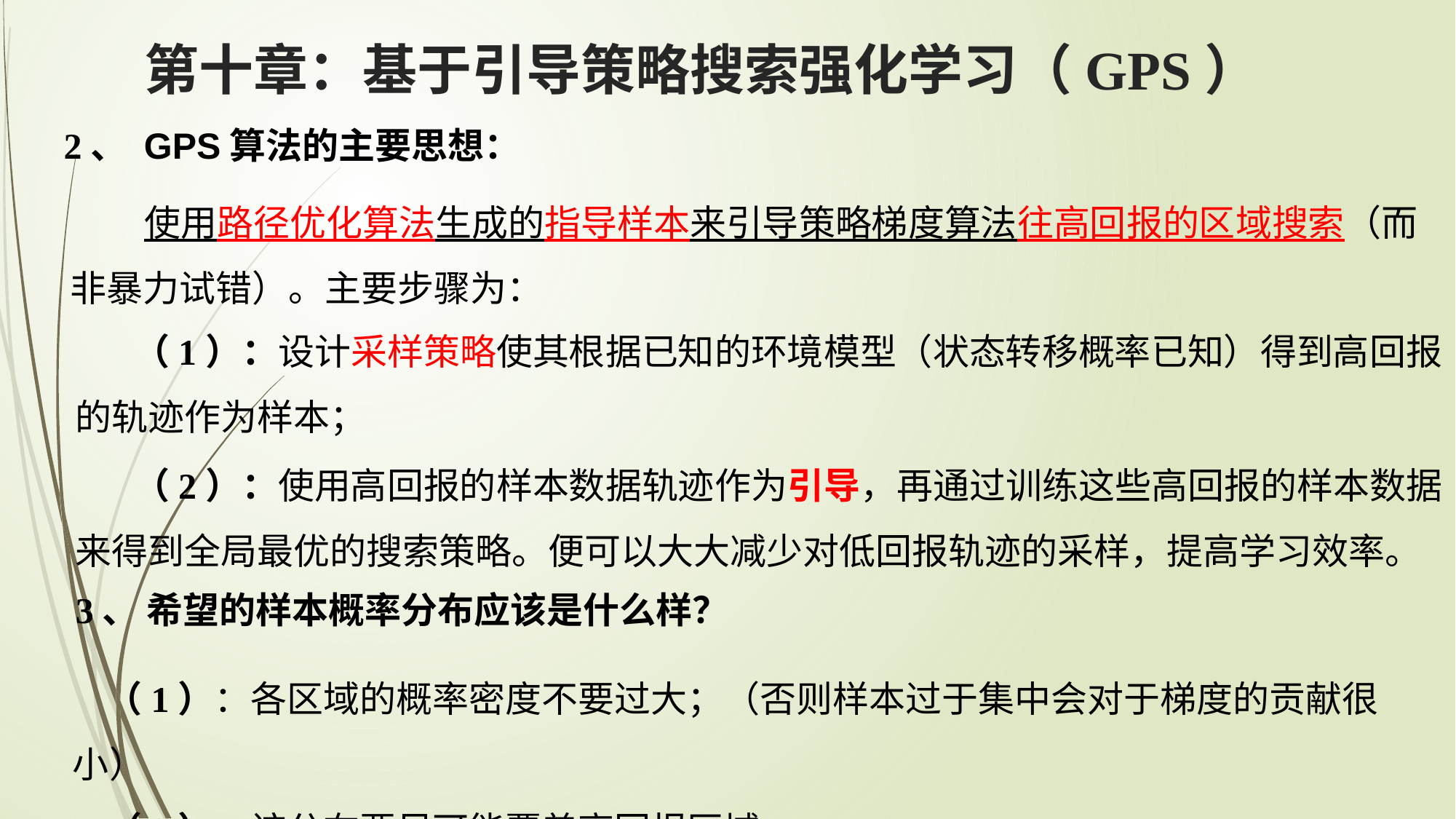

第十章：基于引导策略搜索强化学习（GPS）
2、 GPS算法的主要思想：
        使用路径优化算法生成的指导样本来引导策略梯度算法往高回报的区域搜索（而  非暴力试错）。主要步骤为：
      （1）：设计采样策略使其根据已知的环境模型（状态转移概率已知）得到高回报的轨迹作为样本；
      （2）：使用高回报的样本数据轨迹作为引导，再通过训练这些高回报的样本数据来得到全局最优的搜索策略。便可以大大减少对低回报轨迹的采样，提高学习效率。
3、 希望的样本概率分布应该是什么样？
   （1）：各区域的概率密度不要过大；（否则样本过于集中会对于梯度的贡献很小）
   （2）：该分布要尽可能覆盖高回报区域。